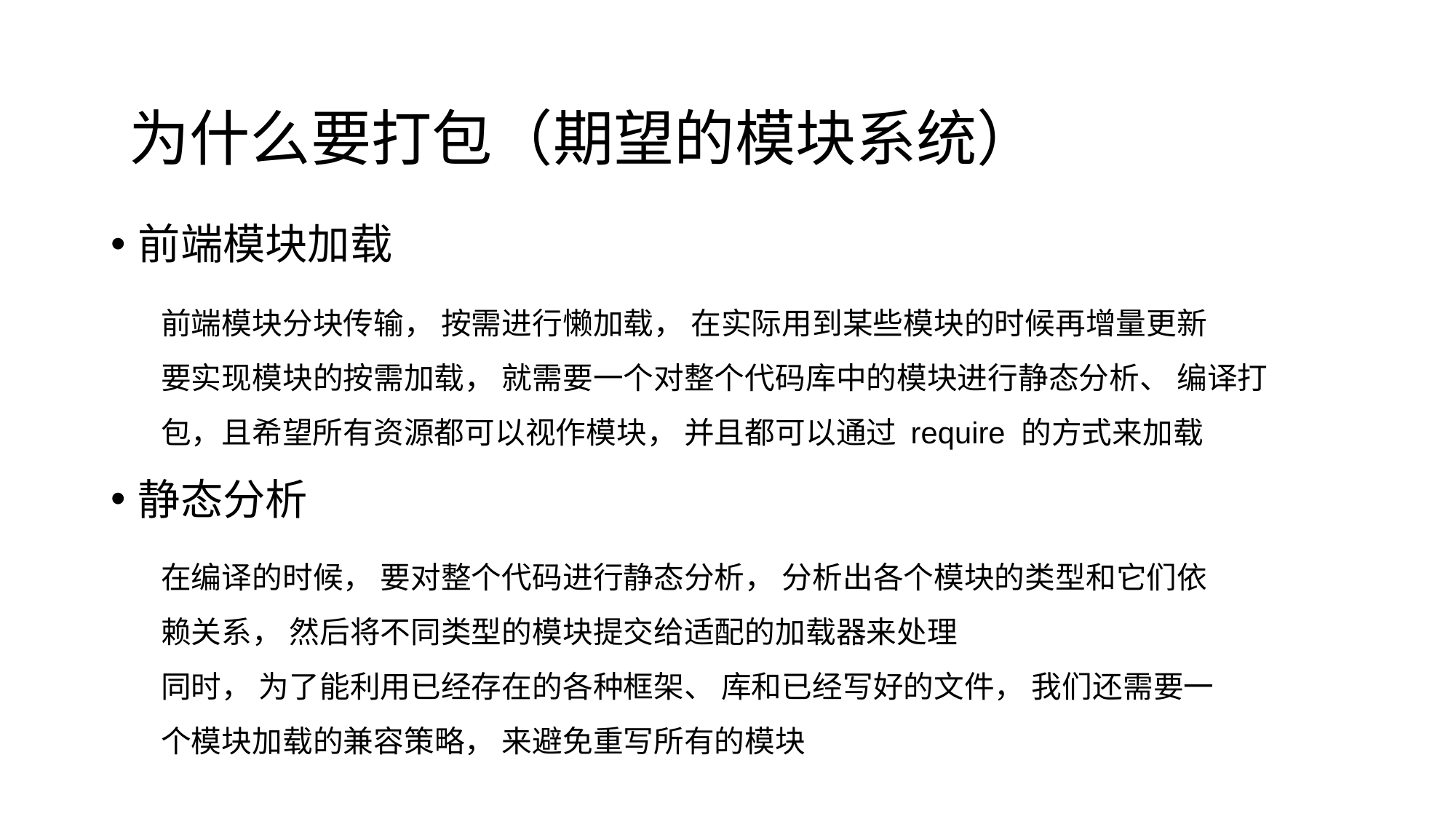

为什么要打包（期望的模块系统）
前端模块加载
前端模块分块传输， 按需进行懒加载， 在实际用到某些模块的时候再增量更新
要实现模块的按需加载， 就需要一个对整个代码库中的模块进行静态分析、 编译打包，且希望所有资源都可以视作模块， 并且都可以通过 require 的方式来加载
静态分析
在编译的时候， 要对整个代码进行静态分析， 分析出各个模块的类型和它们依赖关系， 然后将不同类型的模块提交给适配的加载器来处理
同时， 为了能利用已经存在的各种框架、 库和已经写好的文件， 我们还需要一个模块加载的兼容策略， 来避免重写所有的模块